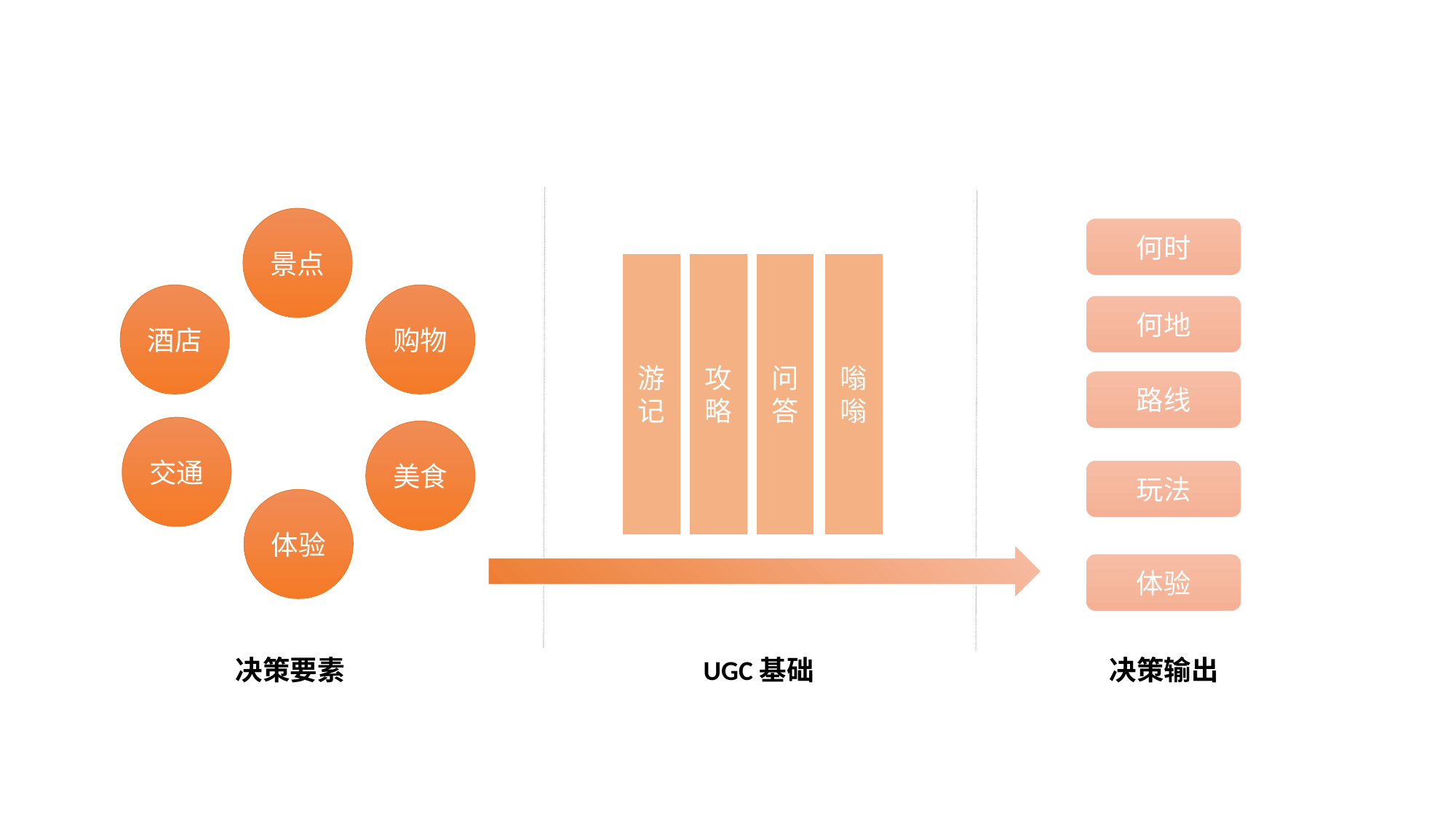

景点
何时
游记
攻略
问答
嗡嗡
酒店
购物
何地
路线
交通
美食
玩法
体验

体验
决策要素
UGC基础
决策输出